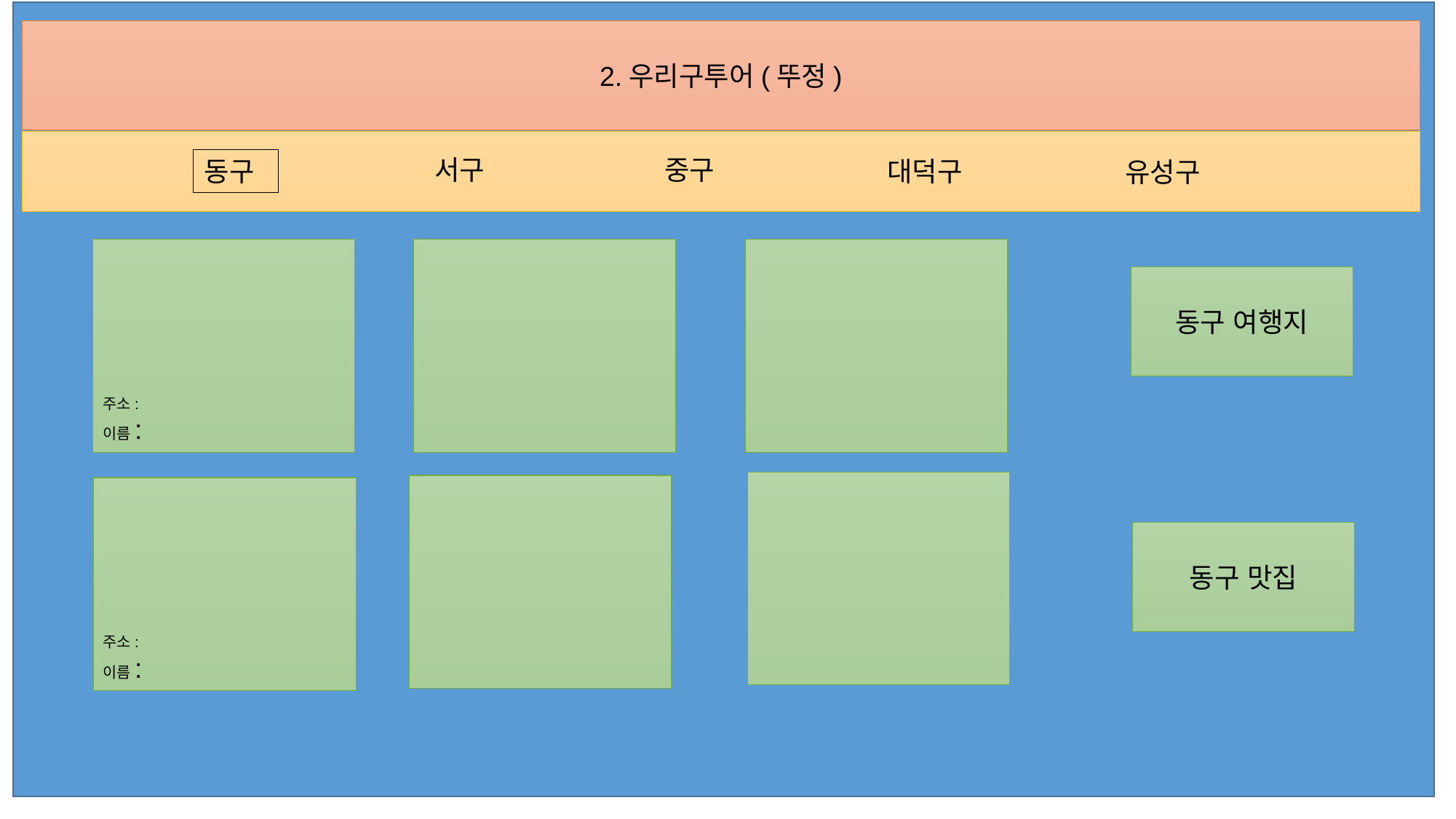

2.우리구투어(뚜정)

서구
중구
동구
대덕구
유성구

동구 여행지

주소:
이름:

동구 맛집

주소:
이름: